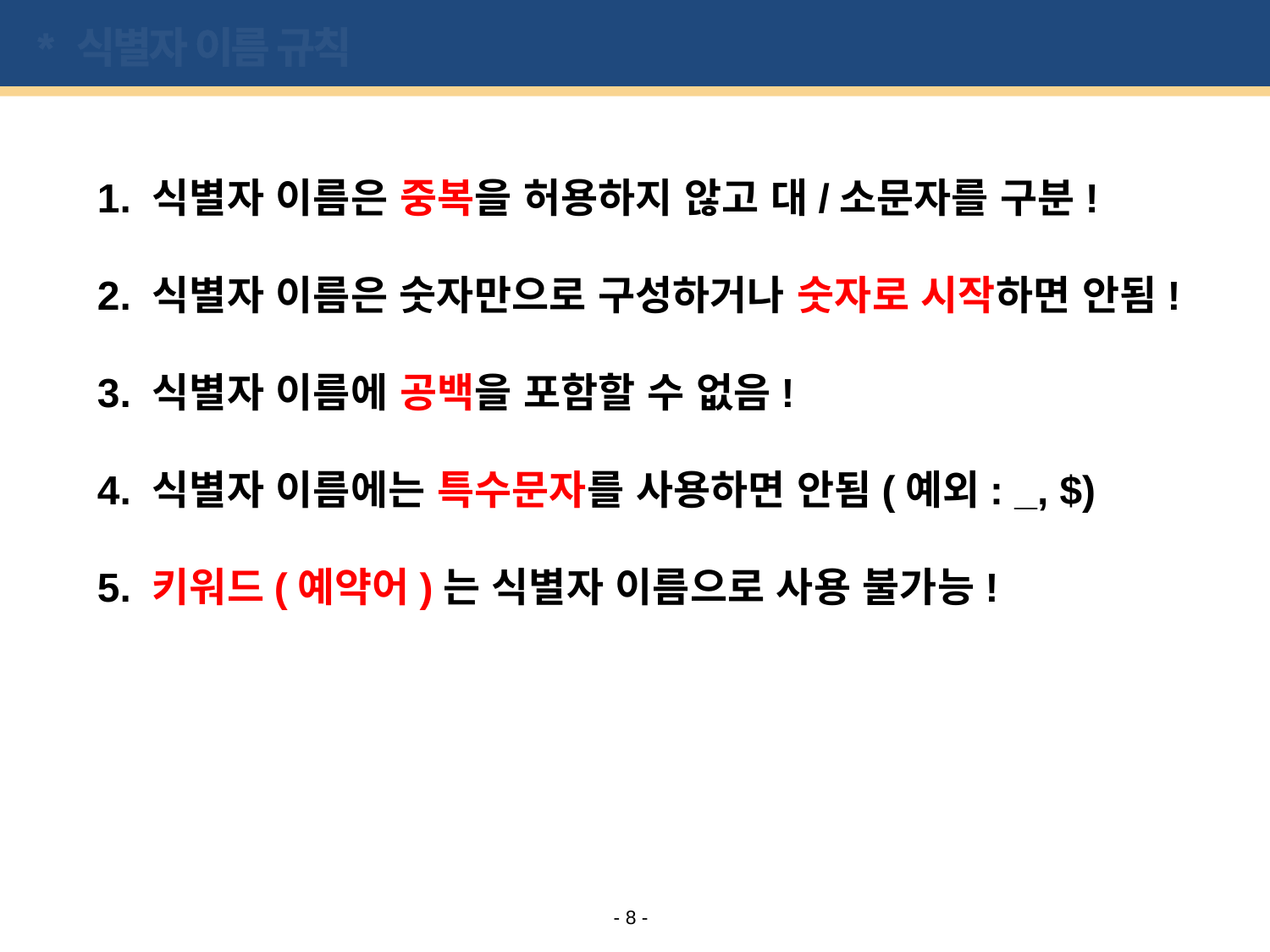

# * 식별자 이름 규칙
1. 식별자 이름은 중복을 허용하지 않고 대/소문자를 구분!

2. 식별자 이름은 숫자만으로 구성하거나 숫자로 시작하면 안됨!

3. 식별자 이름에 공백을 포함할 수 없음!

4. 식별자 이름에는 특수문자를 사용하면 안됨(예외: _, $)

5. 키워드(예약어)는 식별자 이름으로 사용 불가능!